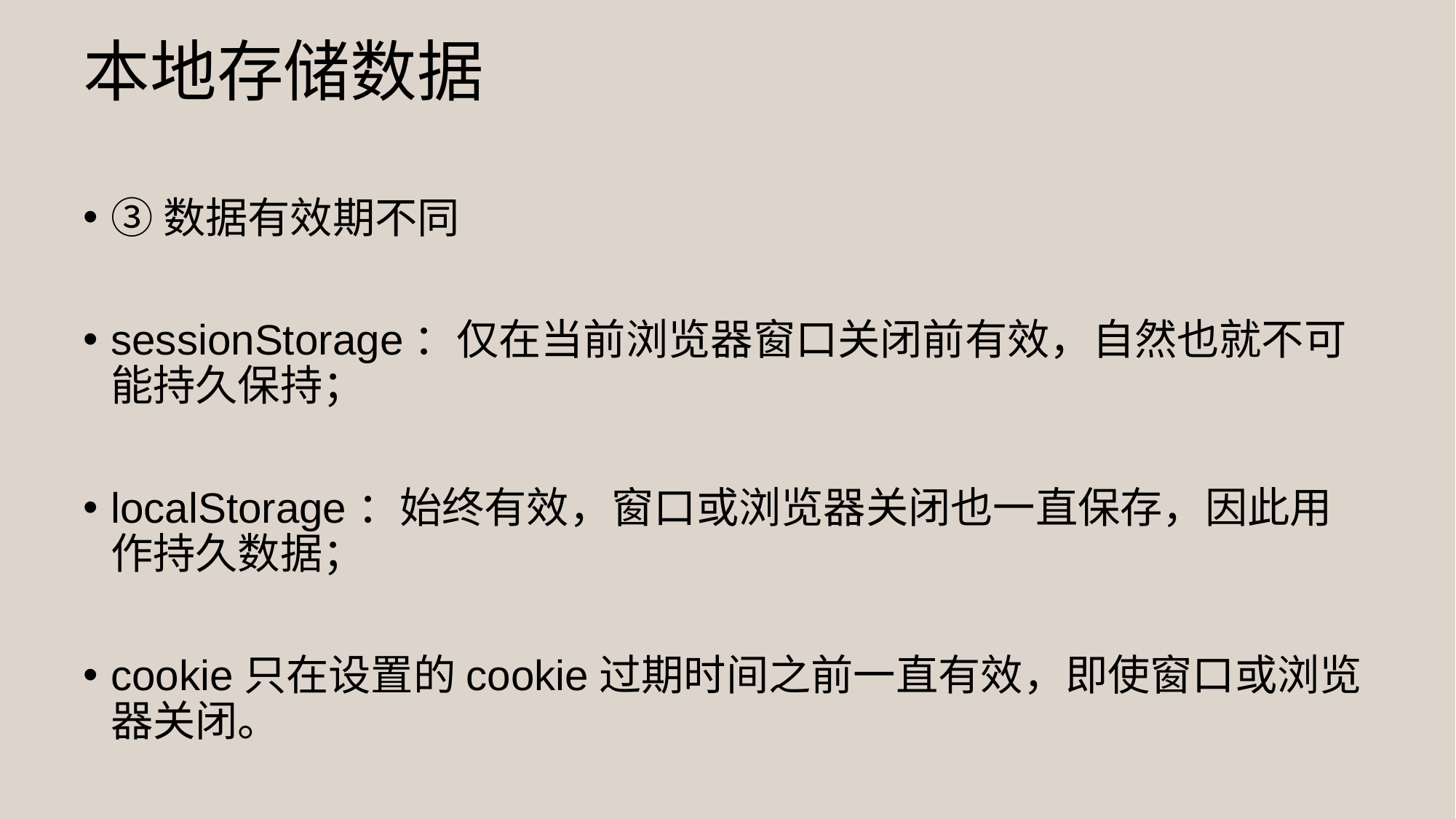

# 本地存储数据
③数据有效期不同

sessionStorage：仅在当前浏览器窗口关闭前有效，自然也就不可能持久保持；

localStorage：始终有效，窗口或浏览器关闭也一直保存，因此用作持久数据；

cookie只在设置的cookie过期时间之前一直有效，即使窗口或浏览器关闭。